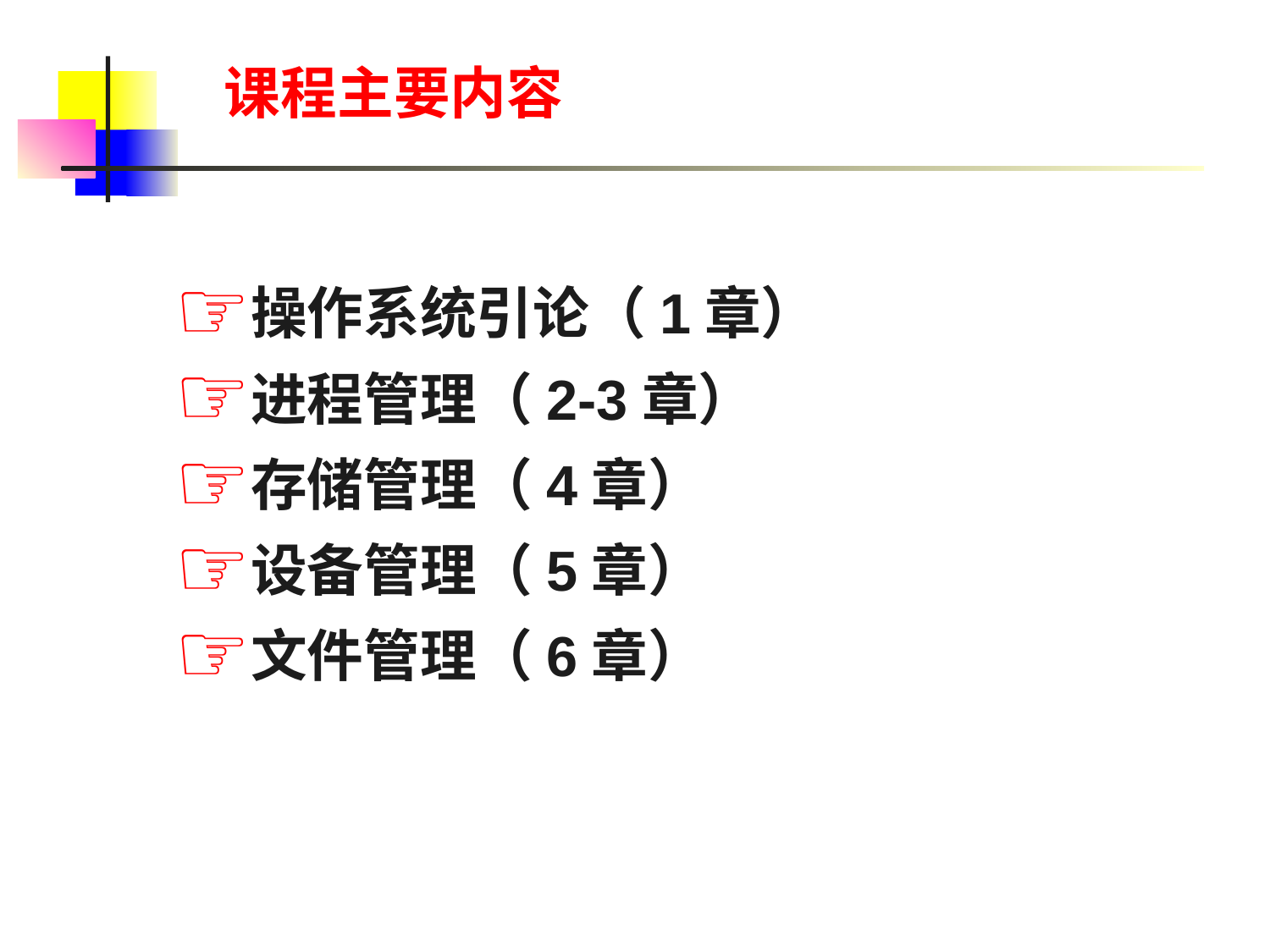

# 课程主要内容
操作系统引论（1章）
进程管理（2-3章）
存储管理（4章）
设备管理（5章）
文件管理（6章）